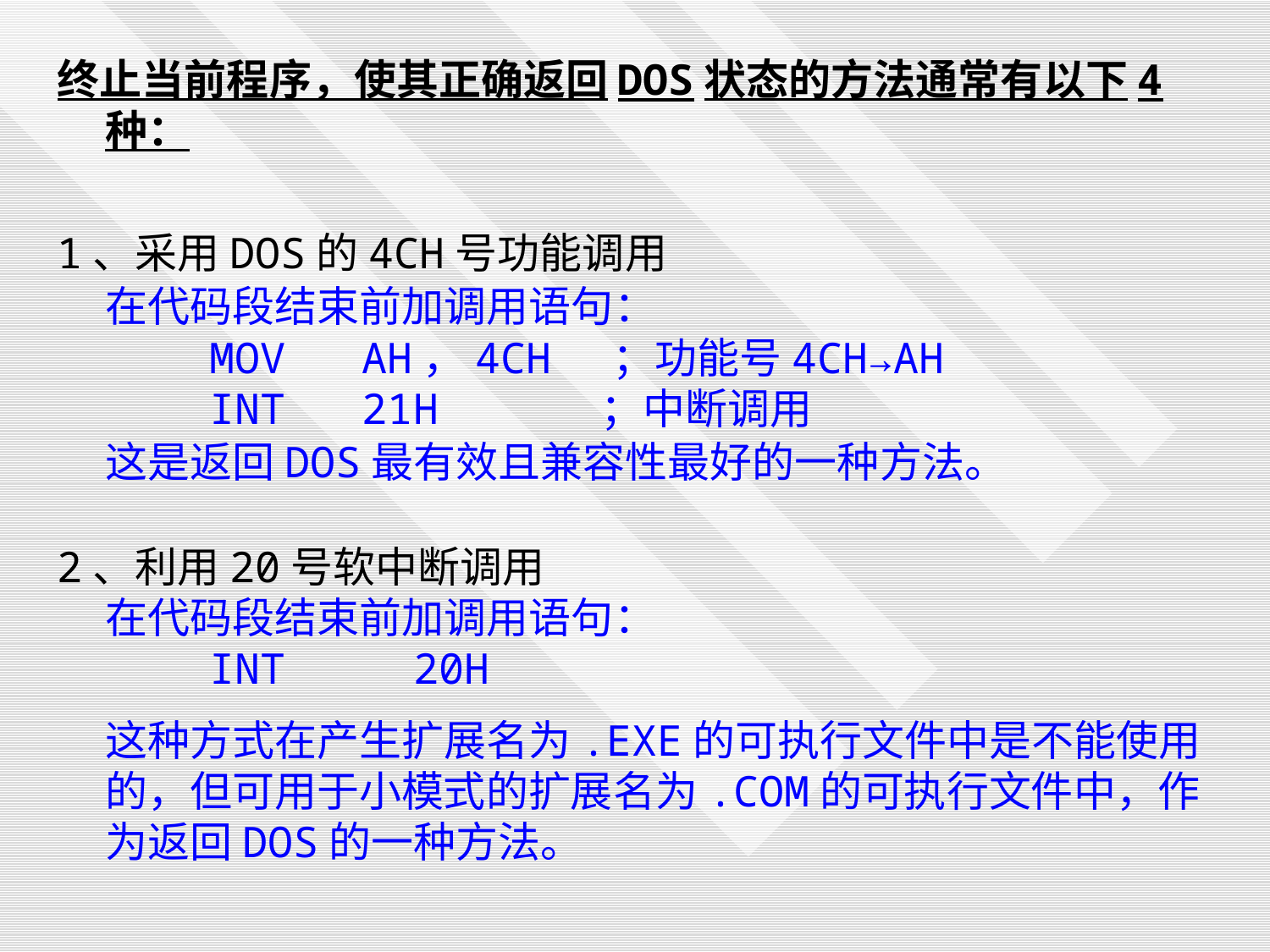

终止当前程序，使其正确返回DOS状态的方法通常有以下4种：

1、采用DOS的4CH号功能调用
    在代码段结束前加调用语句：
      MOV   AH，4CH  ；功能号4CH→AH
      INT   21H      ；中断调用
    这是返回DOS最有效且兼容性最好的一种方法。

2、利用20号软中断调用
    在代码段结束前加调用语句：
      INT     20H
    这种方式在产生扩展名为.EXE的可执行文件中是不能使用的，但可用于小模式的扩展名为.COM的可执行文件中，作为返回DOS的一种方法。